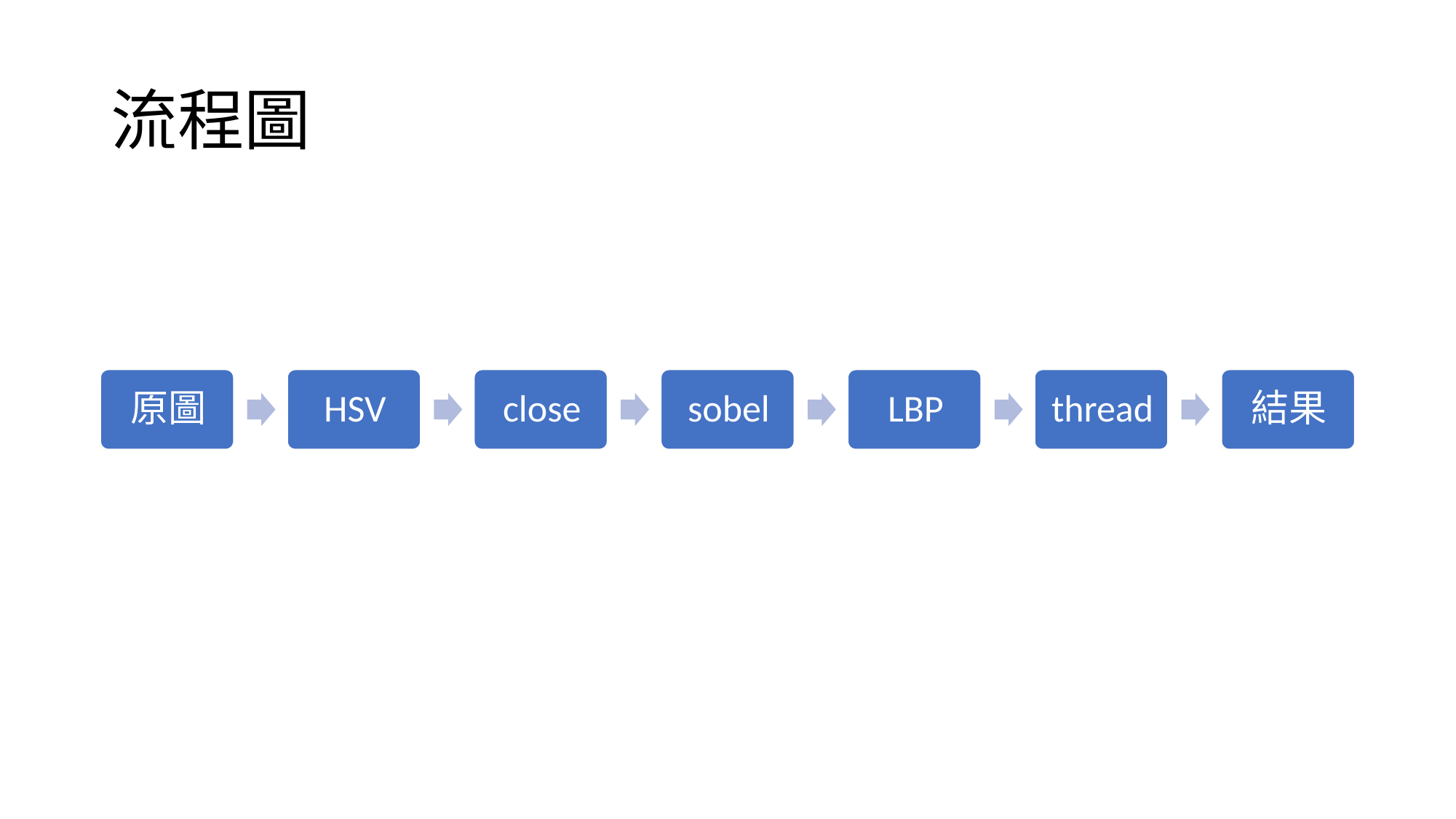

# 流程圖
原圖

HSV

close

sobel

LBP

thread

結果